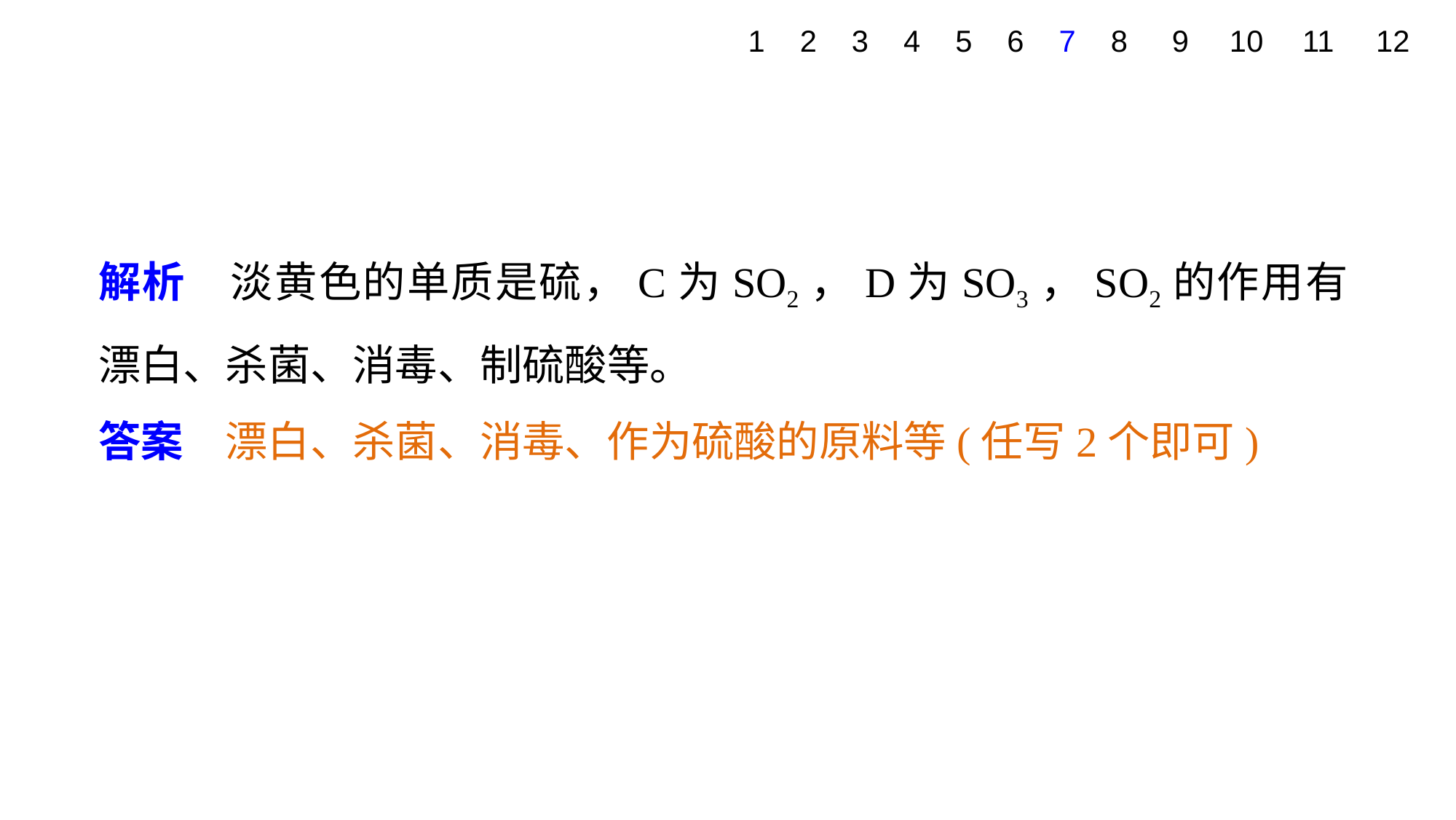

1
2
3
4
5
6
7
8
9
10
11
12
解析　淡黄色的单质是硫，C为SO2，D为SO3，SO2的作用有漂白、杀菌、消毒、制硫酸等。
答案　漂白、杀菌、消毒、作为硫酸的原料等(任写2个即可)